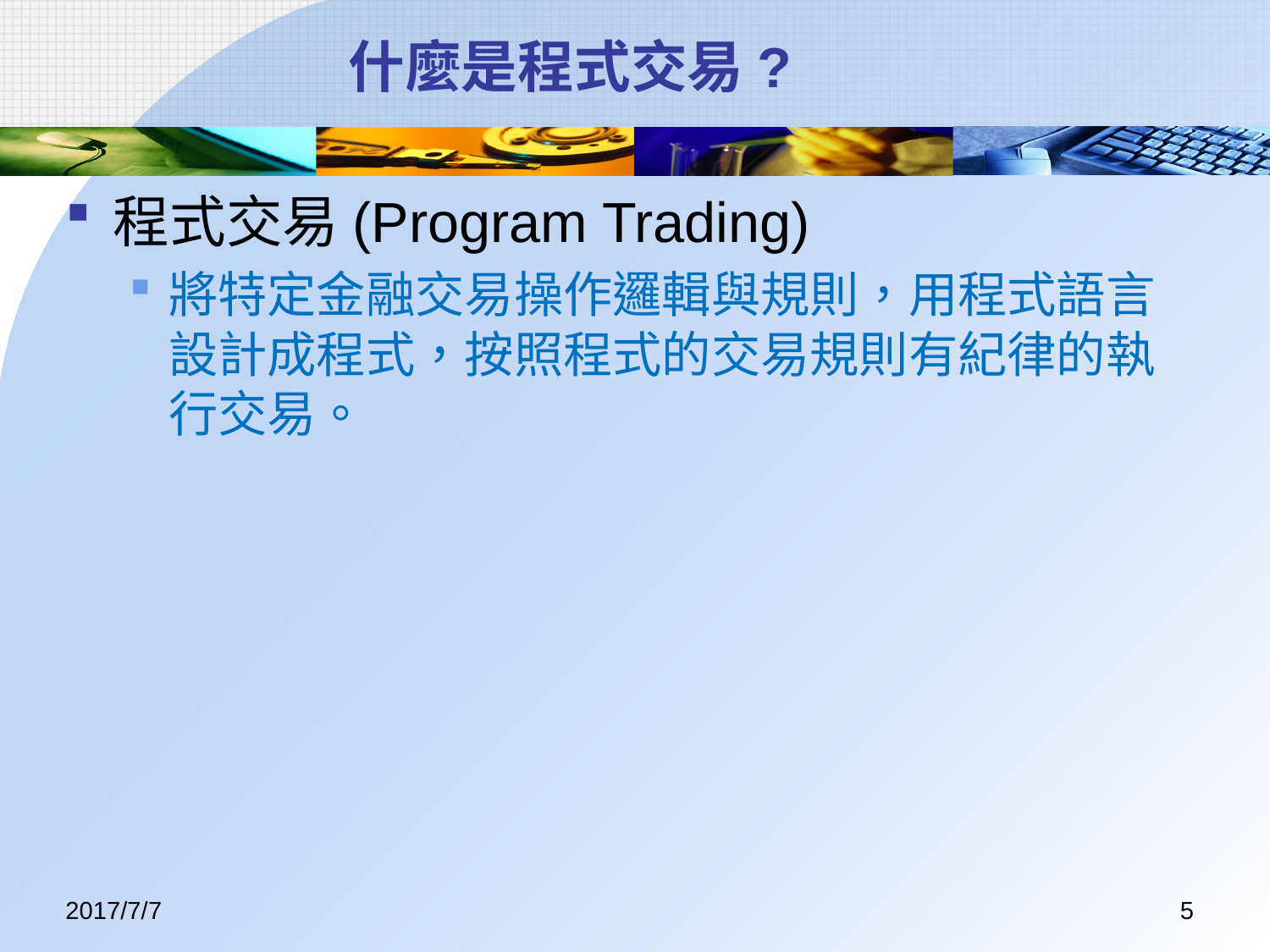

# 什麼是程式交易?
程式交易(Program Trading)
將特定金融交易操作邏輯與規則，用程式語言設計成程式，按照程式的交易規則有紀律的執行交易。

2017/7/7
5